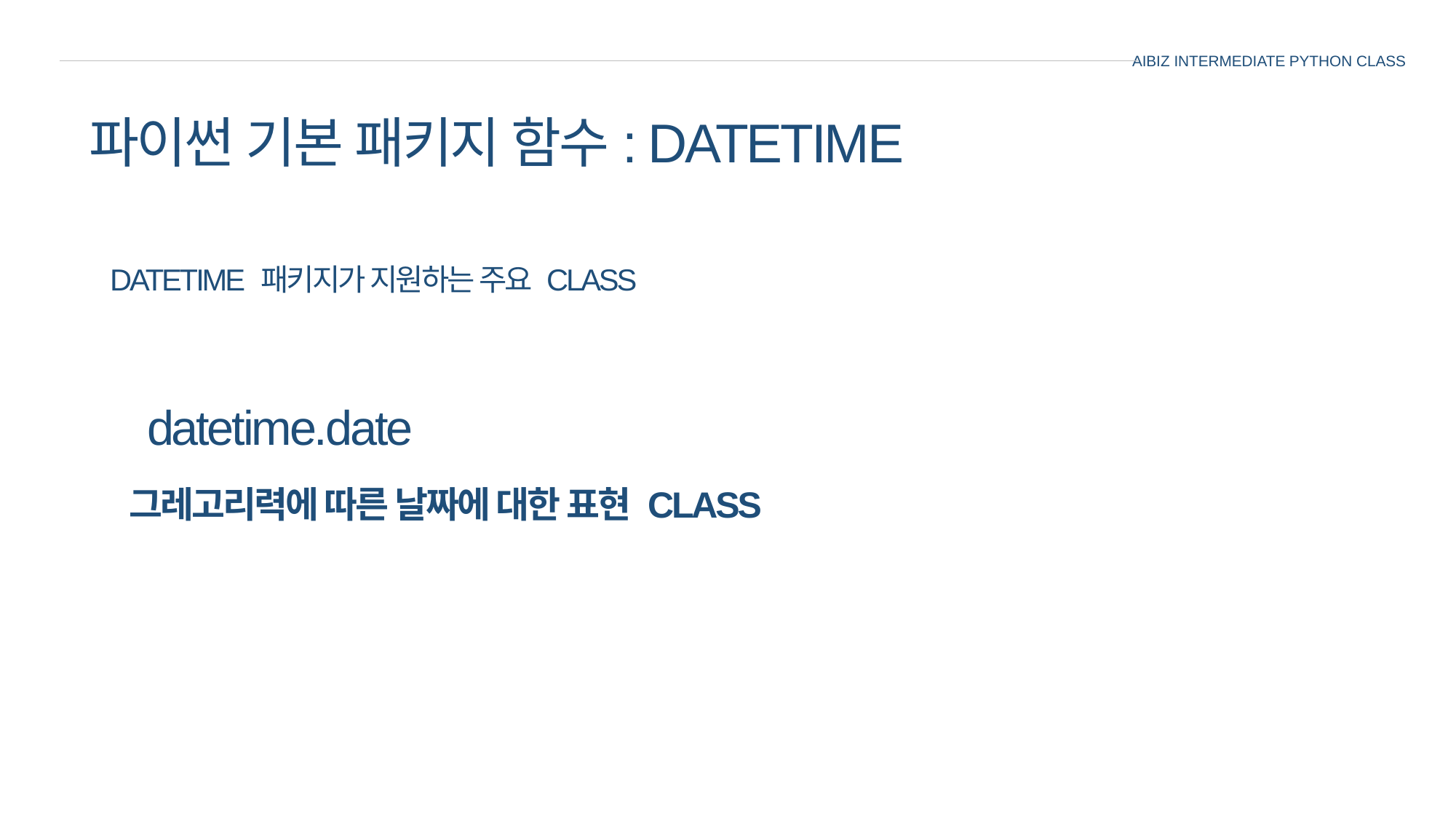

AIBIZ INTERMEDIATE PYTHON CLASS
파이썬 기본 패키지 함수: DATETIME
DATETIME 패키지가 지원하는 주요 CLASS
datetime.date
그레고리력에 따른 날짜에 대한 표현 CLASS